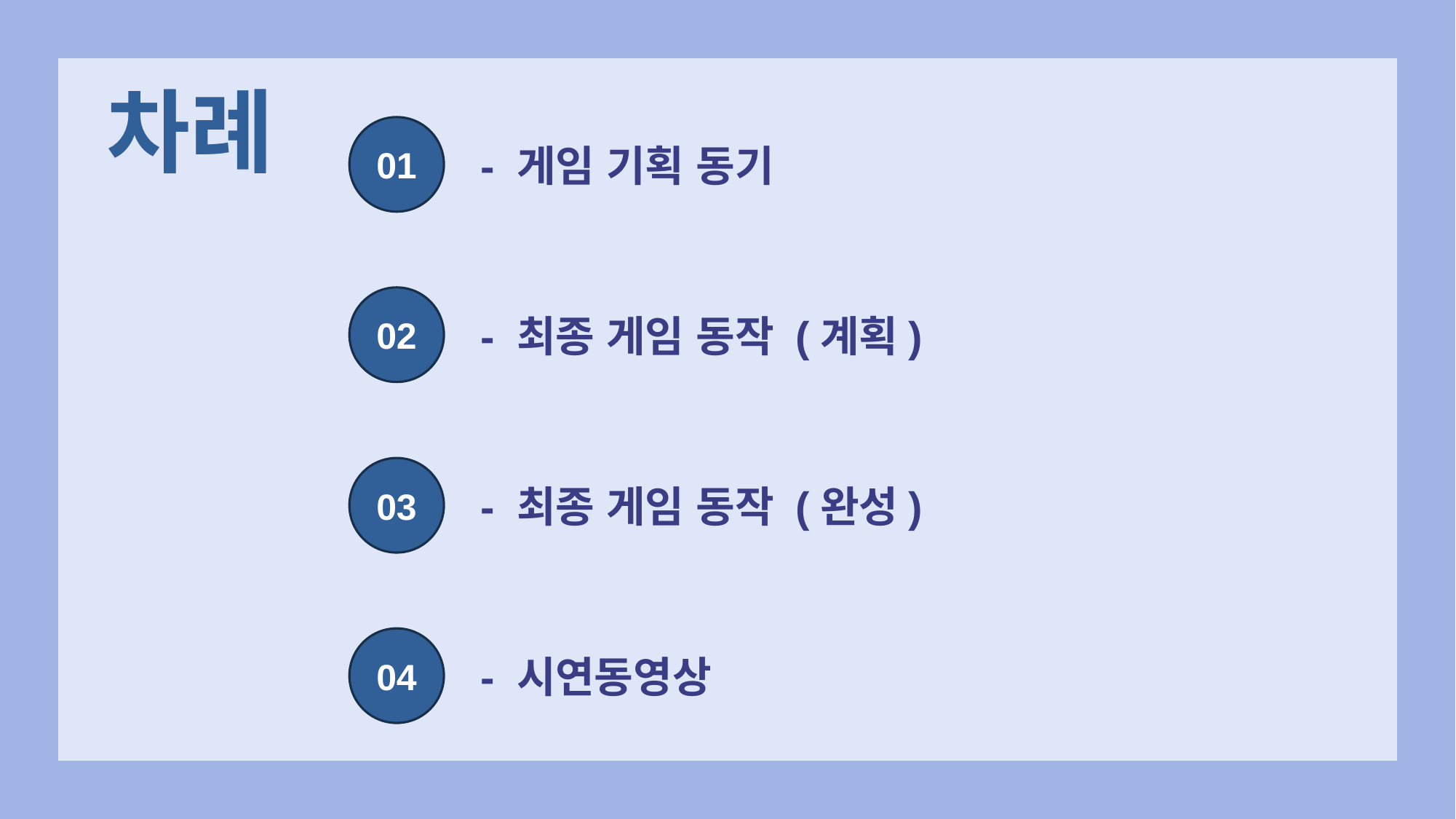

차례
01
- 게임 기획 동기
02
- 최종 게임 동작 (계획)
03
- 최종 게임 동작 (완성)
04
- 시연동영상